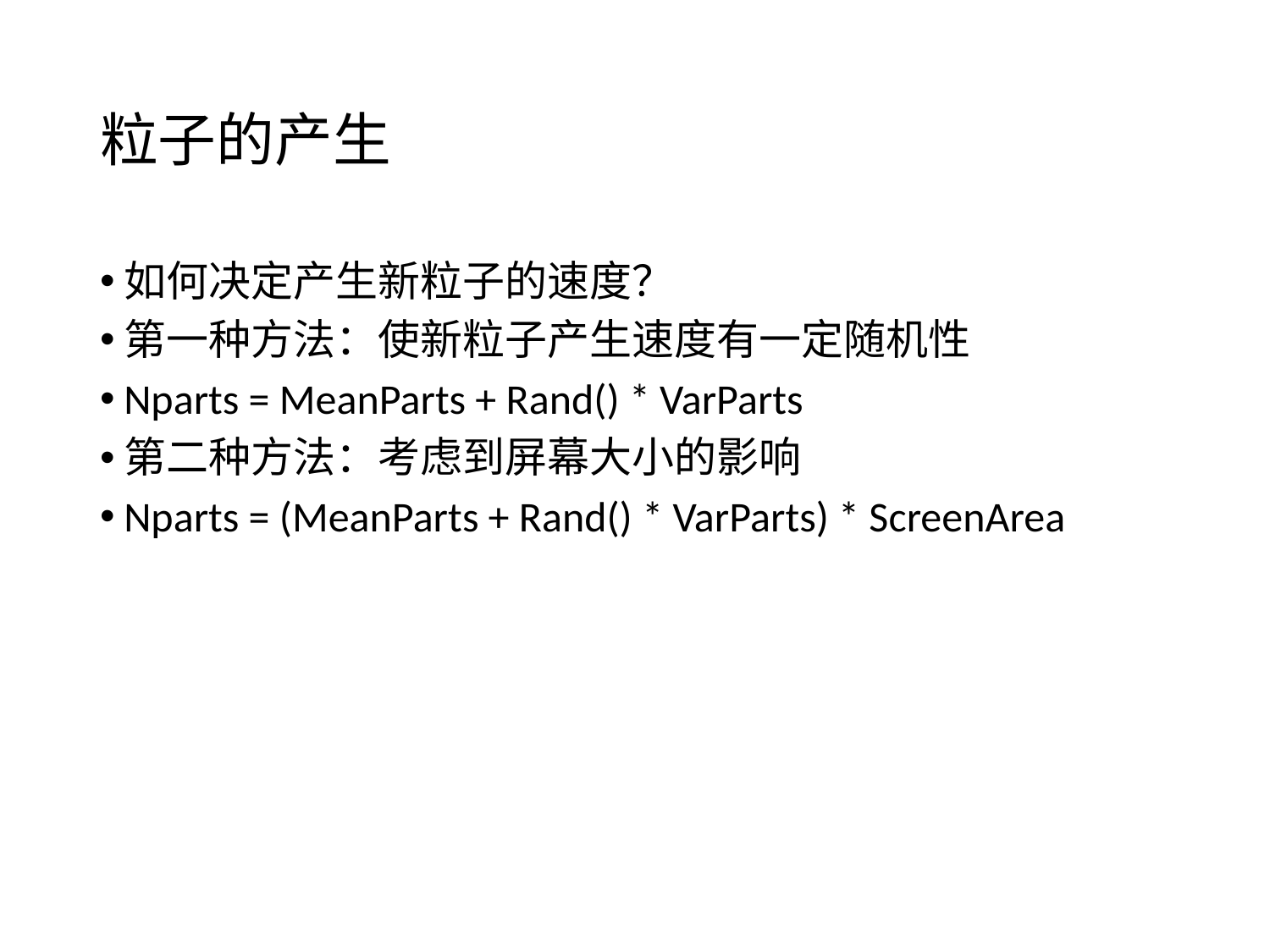

# 粒子的产生
如何决定产生新粒子的速度？
第一种方法：使新粒子产生速度有一定随机性
Nparts = MeanParts + Rand() * VarParts
第二种方法：考虑到屏幕大小的影响
Nparts = (MeanParts + Rand() * VarParts) * ScreenArea